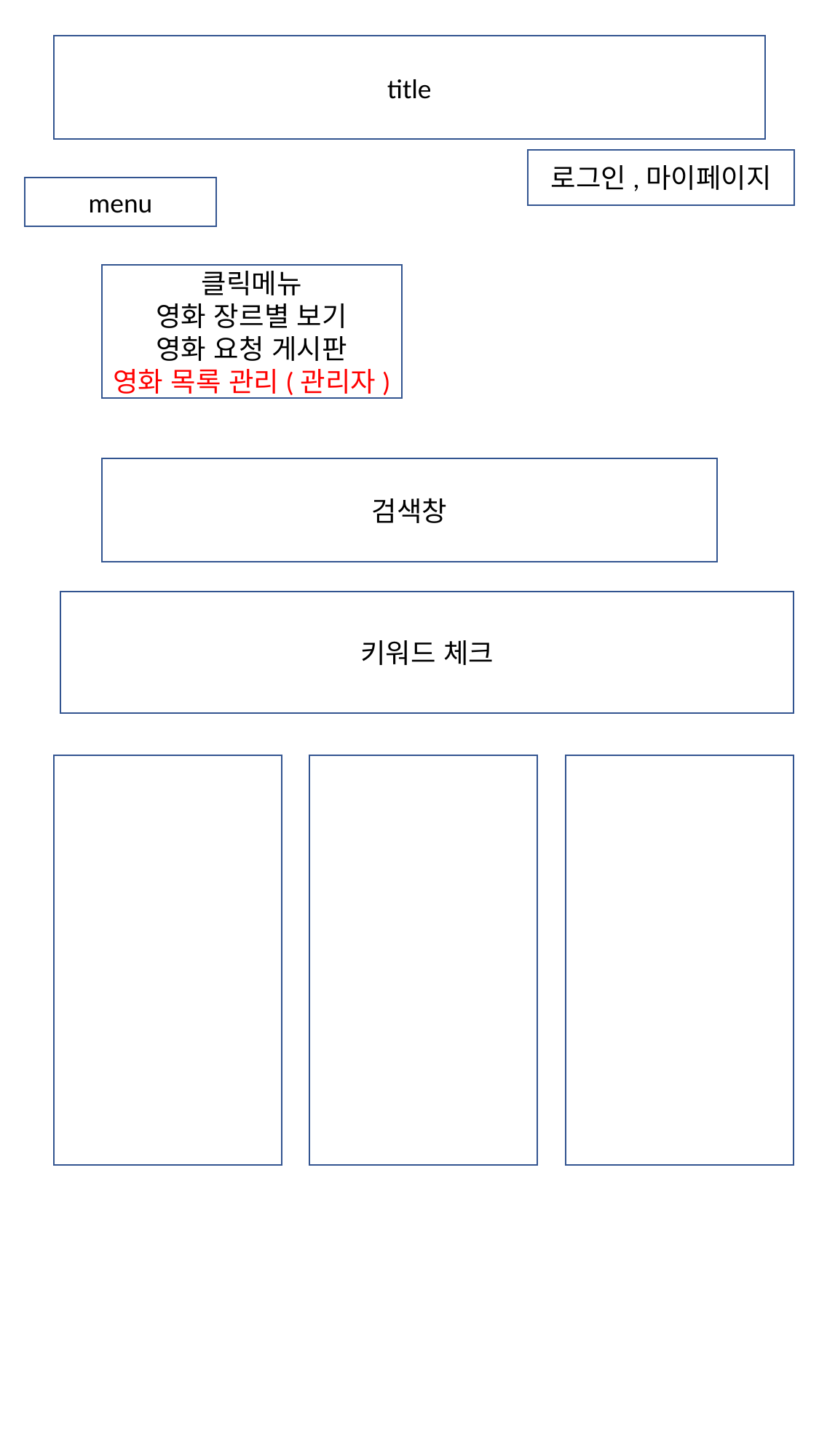

title
로그인,마이페이지
menu
클릭메뉴
영화 장르별 보기
영화 요청 게시판
영화 목록 관리(관리자)
검색창
키워드 체크